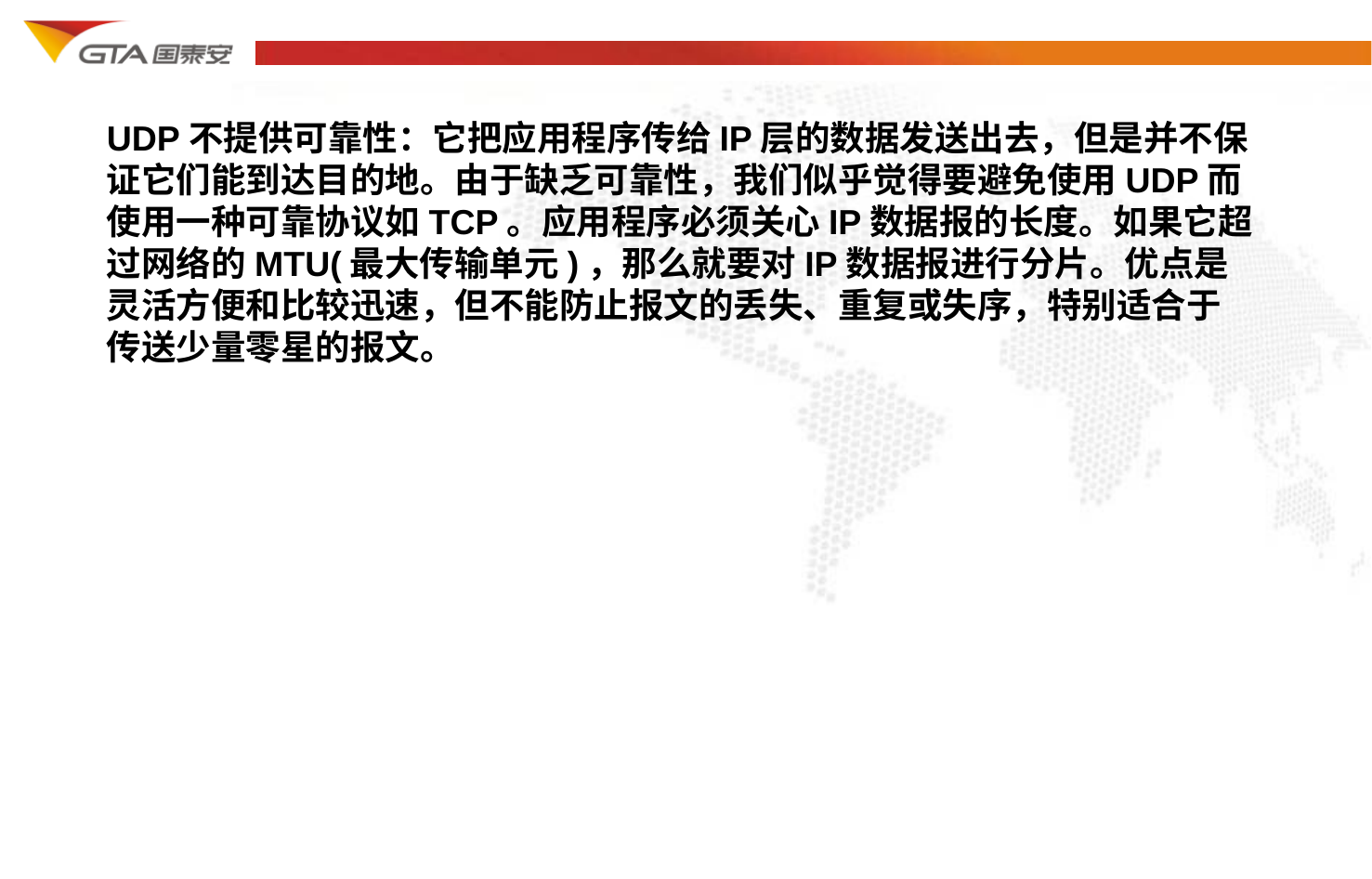

UDP不提供可靠性：它把应用程序传给IP层的数据发送出去，但是并不保证它们能到达目的地。由于缺乏可靠性，我们似乎觉得要避免使用UDP而使用一种可靠协议如TCP。应用程序必须关心IP数据报的长度。如果它超过网络的MTU(最大传输单元)，那么就要对IP数据报进行分片。优点是灵活方便和比较迅速，但不能防止报文的丢失、重复或失序，特别适合于传送少量零星的报文。